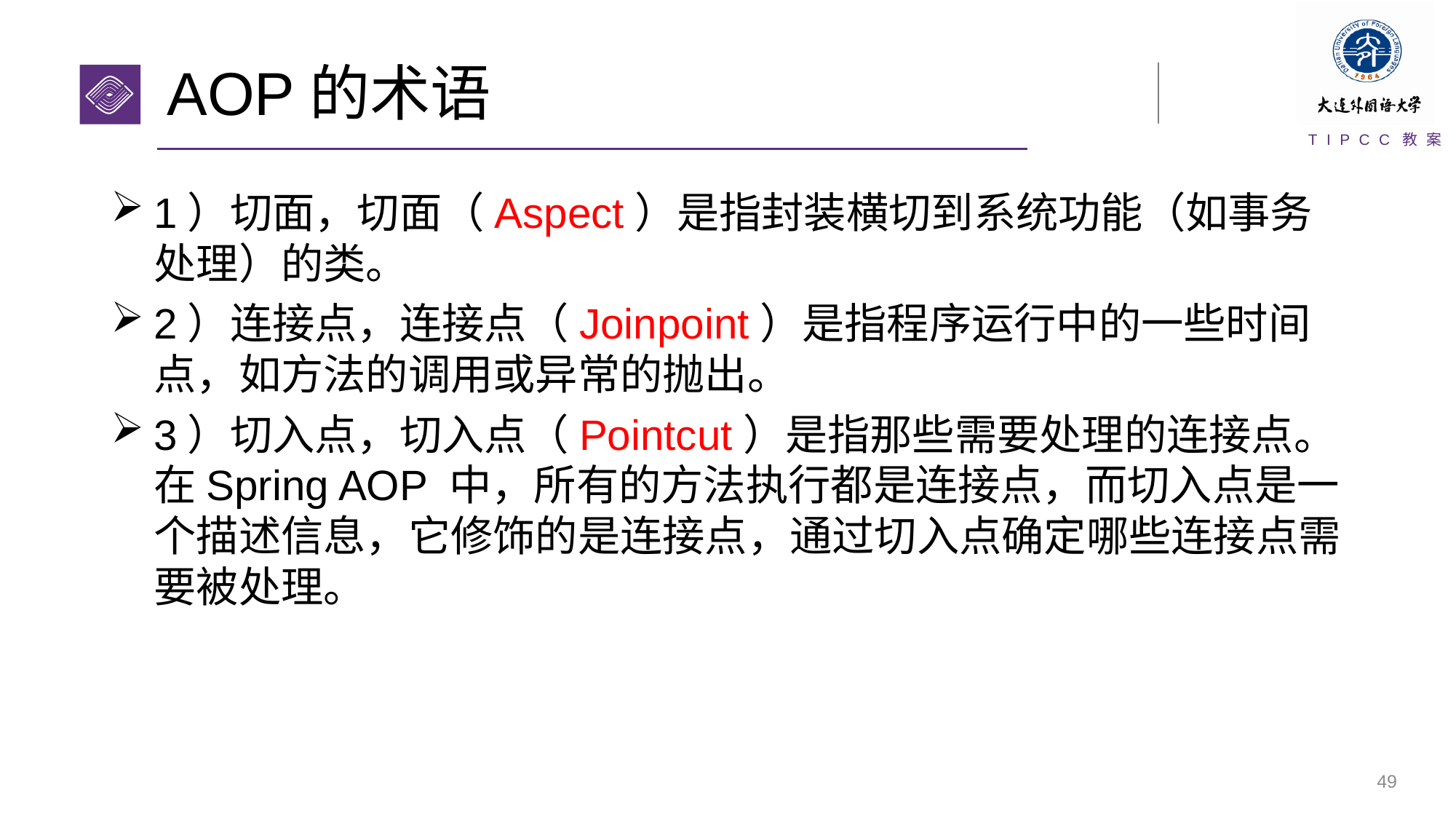

# AOP的术语
1）切面，切面（Aspect）是指封装横切到系统功能（如事务处理）的类。
2）连接点，连接点（Joinpoint）是指程序运行中的一些时间点，如方法的调用或异常的抛出。
3）切入点，切入点（Pointcut）是指那些需要处理的连接点。在Spring AOP 中，所有的方法执行都是连接点，而切入点是一个描述信息，它修饰的是连接点，通过切入点确定哪些连接点需要被处理。

49